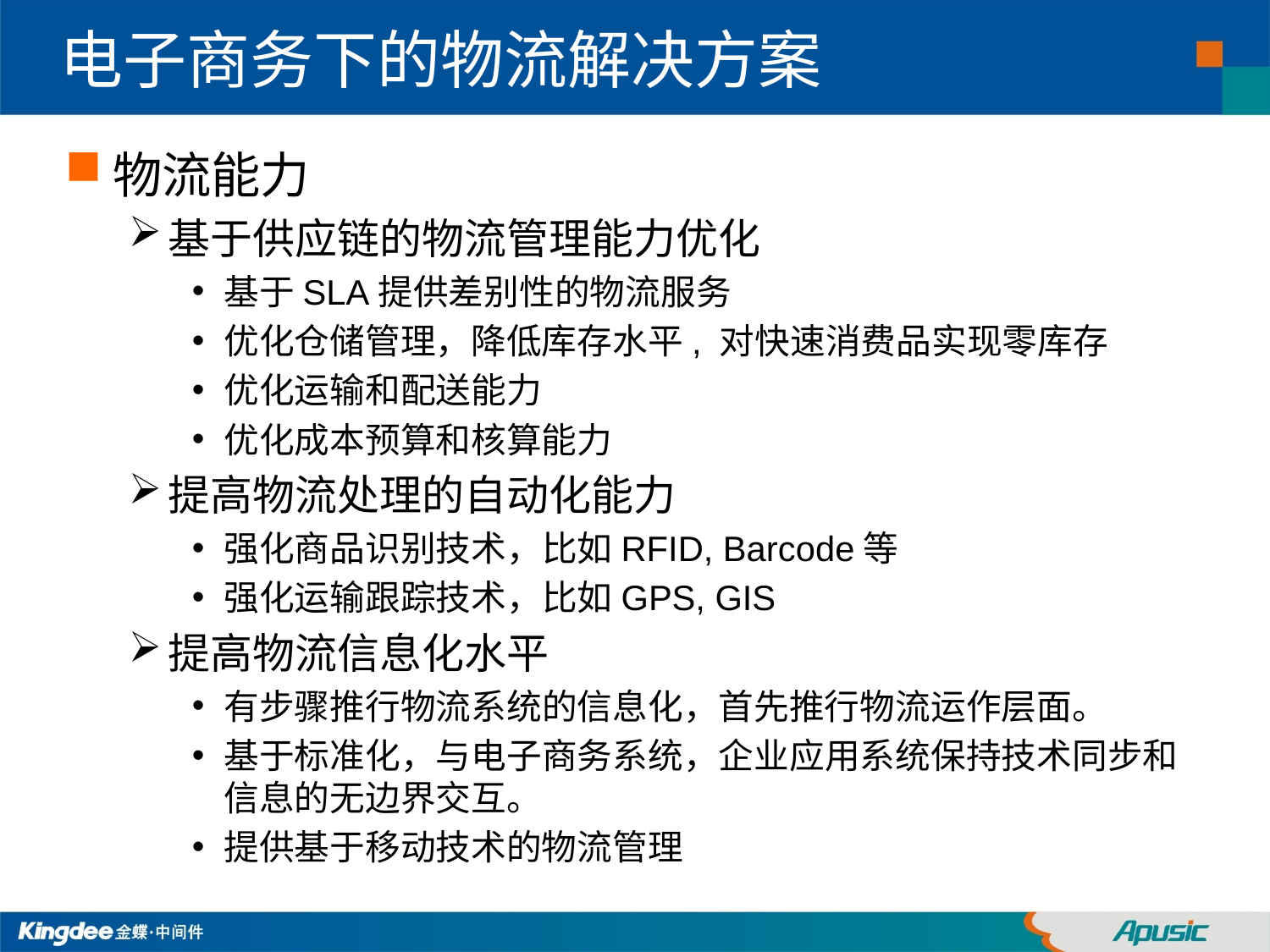

# 电子商务下的物流解决方案
物流能力
基于供应链的物流管理能力优化
基于SLA提供差别性的物流服务
优化仓储管理，降低库存水平, 对快速消费品实现零库存
优化运输和配送能力
优化成本预算和核算能力
提高物流处理的自动化能力
强化商品识别技术，比如RFID, Barcode等
强化运输跟踪技术，比如GPS, GIS
提高物流信息化水平
有步骤推行物流系统的信息化，首先推行物流运作层面。
基于标准化，与电子商务系统，企业应用系统保持技术同步和信息的无边界交互。
提供基于移动技术的物流管理